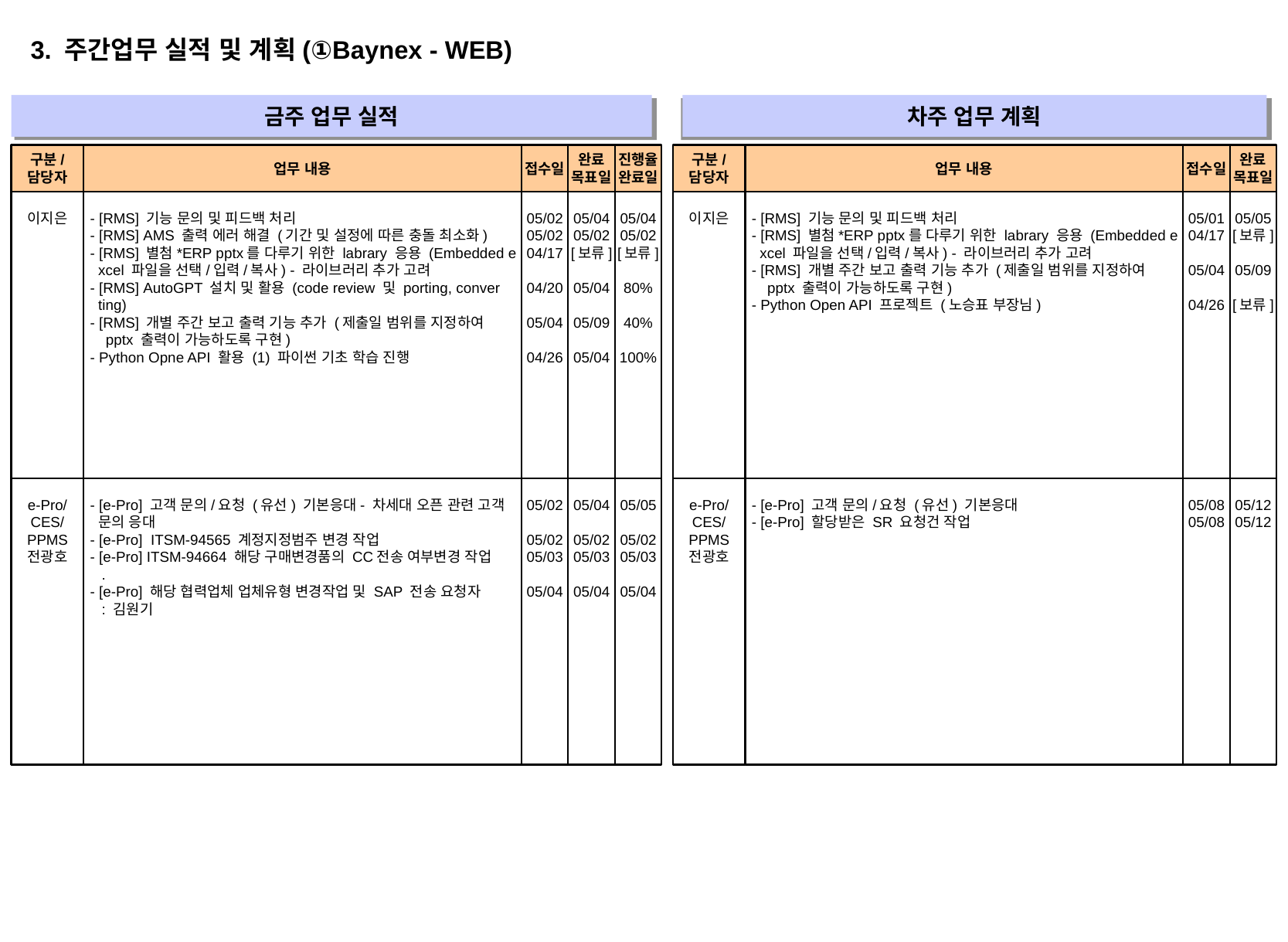

3. 주간업무 실적 및 계획(①Baynex - WEB)
금주 업무 실적
차주 업무 계획
" "
" "
구분/
담당자
업무 내용
접수일
완료
목표일
진행율
완료일
구분/
담당자
업무 내용
접수일
완료
목표일
이지은

- [RMS] 기능 문의 및 피드백 처리
- [RMS] AMS 출력 에러 해결 (기간 및 설정에 따른 충돌 최소화)
- [RMS] 별첨*ERP pptx를 다루기 위한 labrary 응용 (Embedded e
  xcel 파일을 선택/입력/복사) - 라이브러리 추가 고려
- [RMS] AutoGPT 설치 및 활용 (code review 및 porting, conver
  ting)
- [RMS] 개별 주간 보고 출력 기능 추가 (제출일 범위를 지정하여
   pptx 출력이 가능하도록 구현)
- Python Opne API 활용 (1) 파이썬 기초 학습 진행
05/02
05/02
04/17
04/20
05/04
04/26
05/04
05/02
[보류]
05/04
05/09
05/04
05/04
05/02
[보류]
80%
40%
100%
이지은

- [RMS] 기능 문의 및 피드백 처리
- [RMS] 별첨*ERP pptx를 다루기 위한 labrary 응용 (Embedded e
  xcel 파일을 선택/입력/복사) - 라이브러리 추가 고려
- [RMS] 개별 주간 보고 출력 기능 추가 (제출일 범위를 지정하여
   pptx 출력이 가능하도록 구현)
- Python Open API 프로젝트 (노승표 부장님)
05/01
04/17
05/04
04/26
05/05
[보류]
05/09
[보류]
e-Pro/
CES/
PPMS
전광호

- [e-Pro] 고객 문의/요청 (유선) 기본응대- 차세대 오픈 관련 고객
  문의 응대
- [e-Pro]  ITSM-94565 계정지정범주 변경 작업
- [e-Pro] ITSM-94664 해당 구매변경품의 CC전송 여부변경 작업
  .
- [e-Pro] 해당 협력업체 업체유형 변경작업 및 SAP 전송 요청자
  : 김원기
05/02
05/02
05/03
05/04
05/04
05/02
05/03
05/04
05/05
05/02
05/03
05/04
e-Pro/
CES/
PPMS
전광호

- [e-Pro] 고객 문의/요청 (유선) 기본응대
- [e-Pro] 할당받은 SR 요청건 작업
05/08
05/08
05/12
05/12